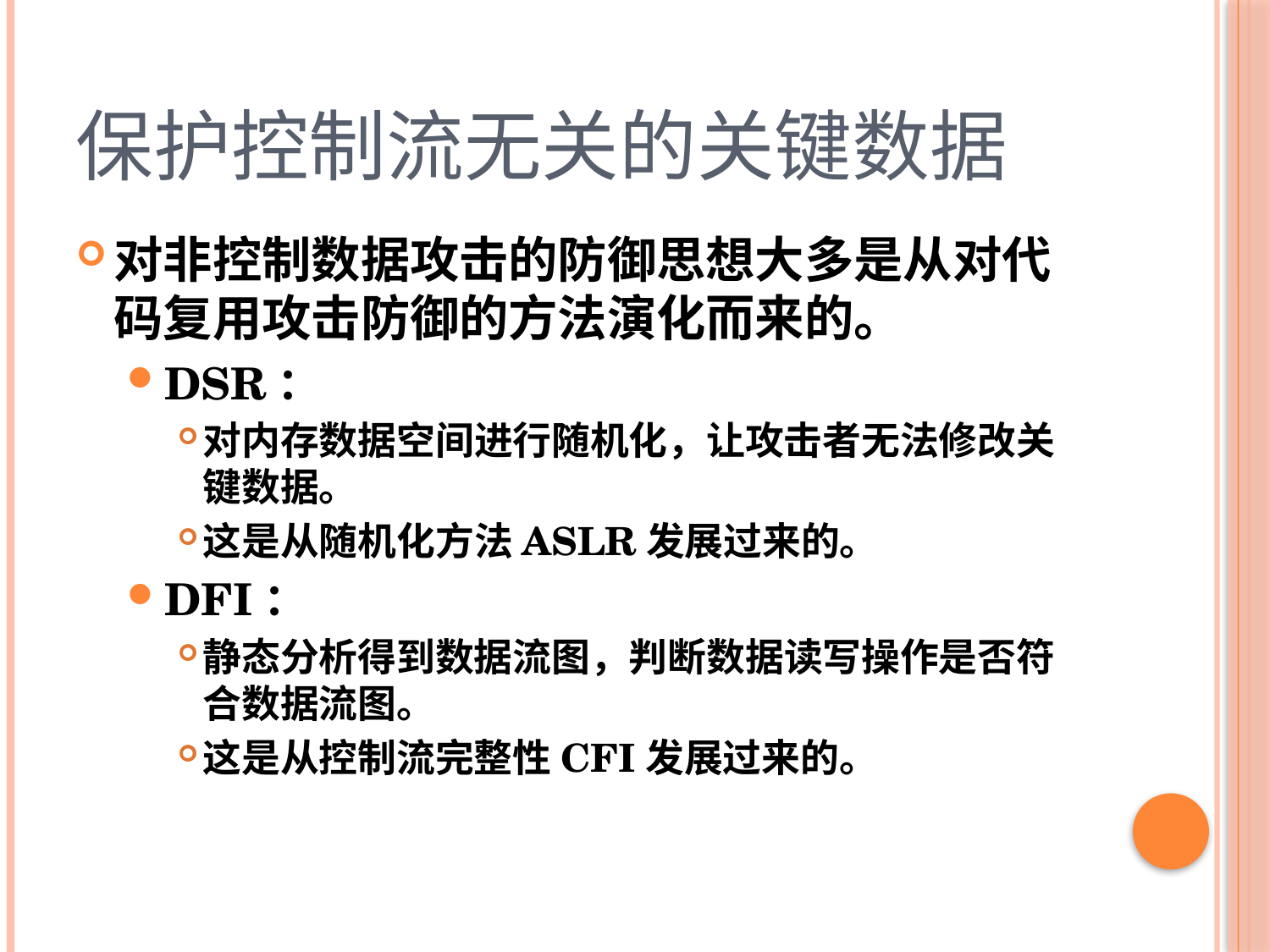

# 保护控制流无关的关键数据
对非控制数据攻击的防御思想大多是从对代码复用攻击防御的方法演化而来的。
DSR：
对内存数据空间进行随机化，让攻击者无法修改关键数据。
这是从随机化方法ASLR发展过来的。
DFI：
静态分析得到数据流图，判断数据读写操作是否符合数据流图。
这是从控制流完整性CFI发展过来的。